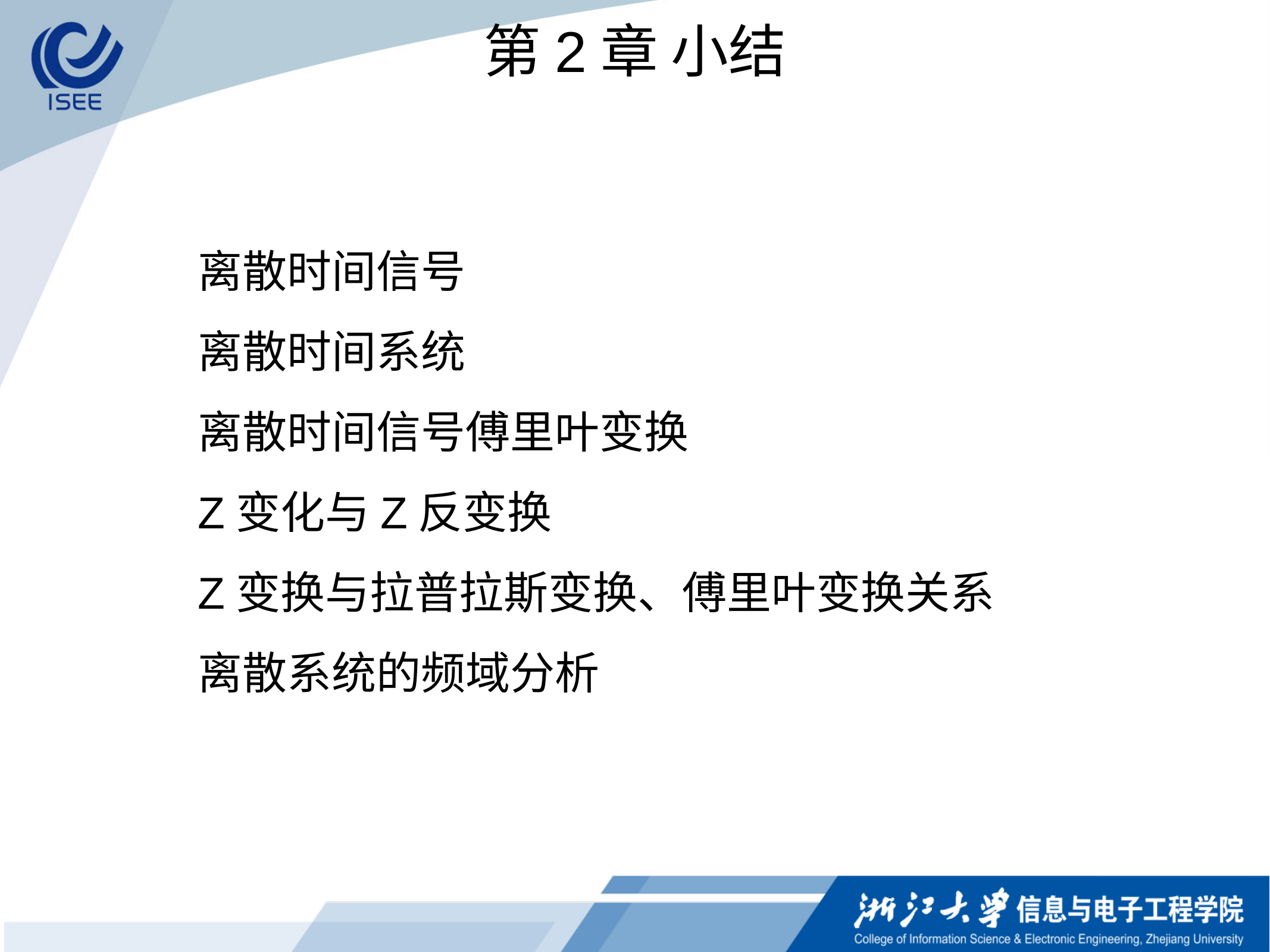

#
第2章 小结
离散时间信号
离散时间系统
离散时间信号傅里叶变换
Z变化与Z反变换
Z变换与拉普拉斯变换、傅里叶变换关系
离散系统的频域分析